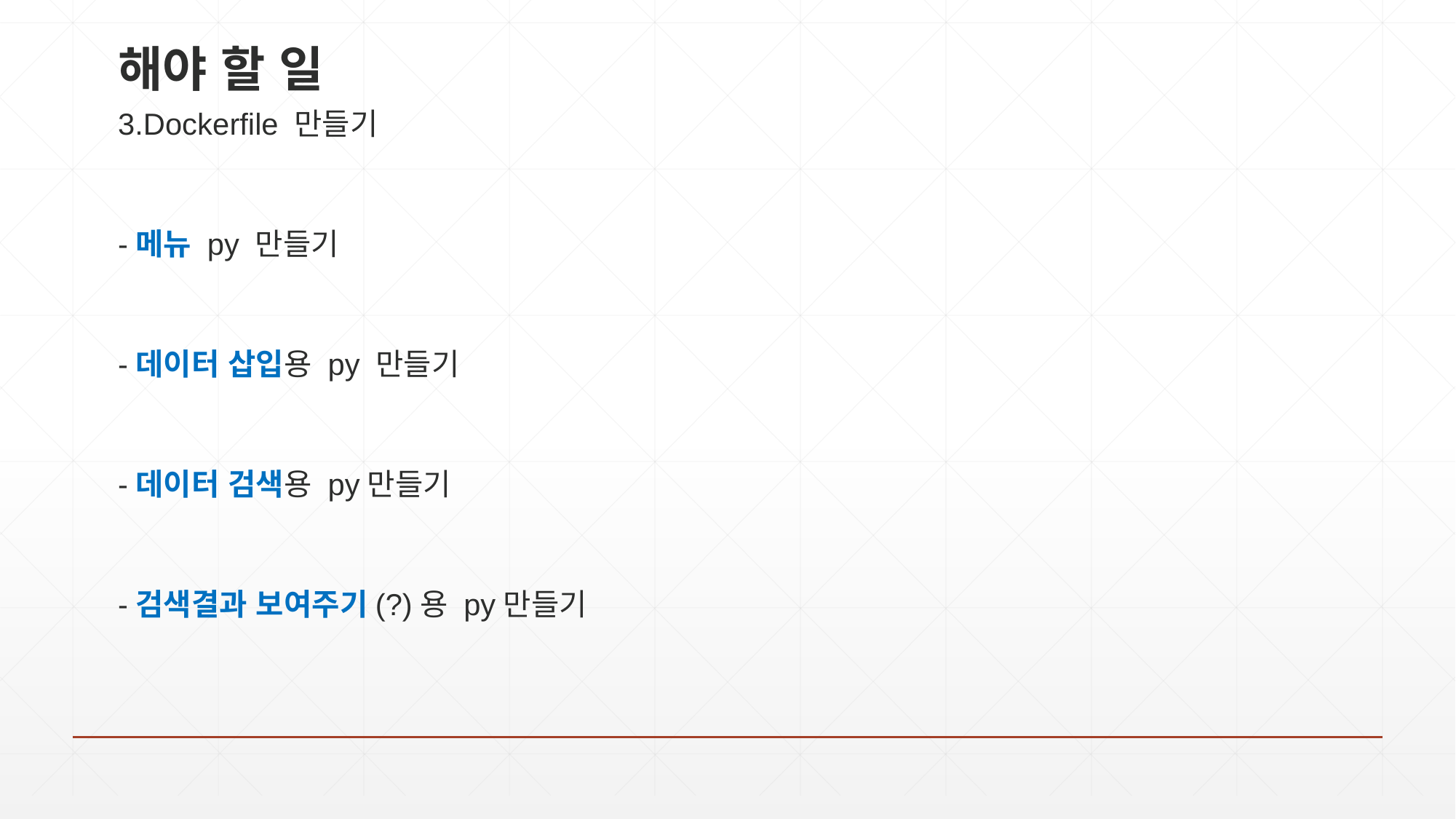

# 해야 할 일
3.Dockerfile 만들기

-메뉴 py 만들기

-데이터 삽입용 py 만들기

-데이터 검색용 py만들기

-검색결과 보여주기(?)용 py만들기